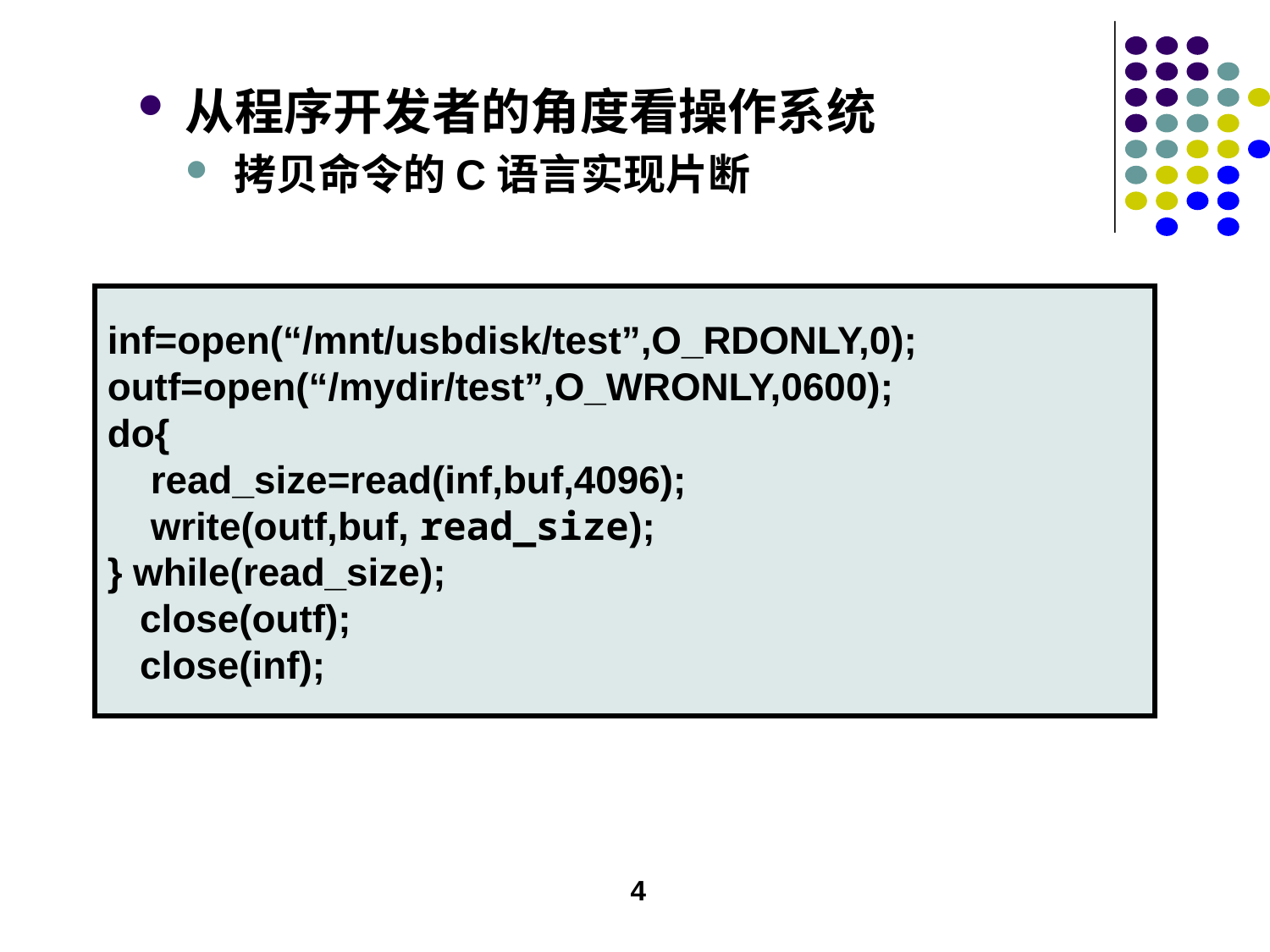

从程序开发者的角度看操作系统
拷贝命令的C语言实现片断
inf=open(“/mnt/usbdisk/test”,O_RDONLY,0);
outf=open(“/mydir/test”,O_WRONLY,0600);
do{
    read_size=read(inf,buf,4096);
    write(outf,buf, read_size);
} while(read_size);
   close(outf);
   close(inf);
4